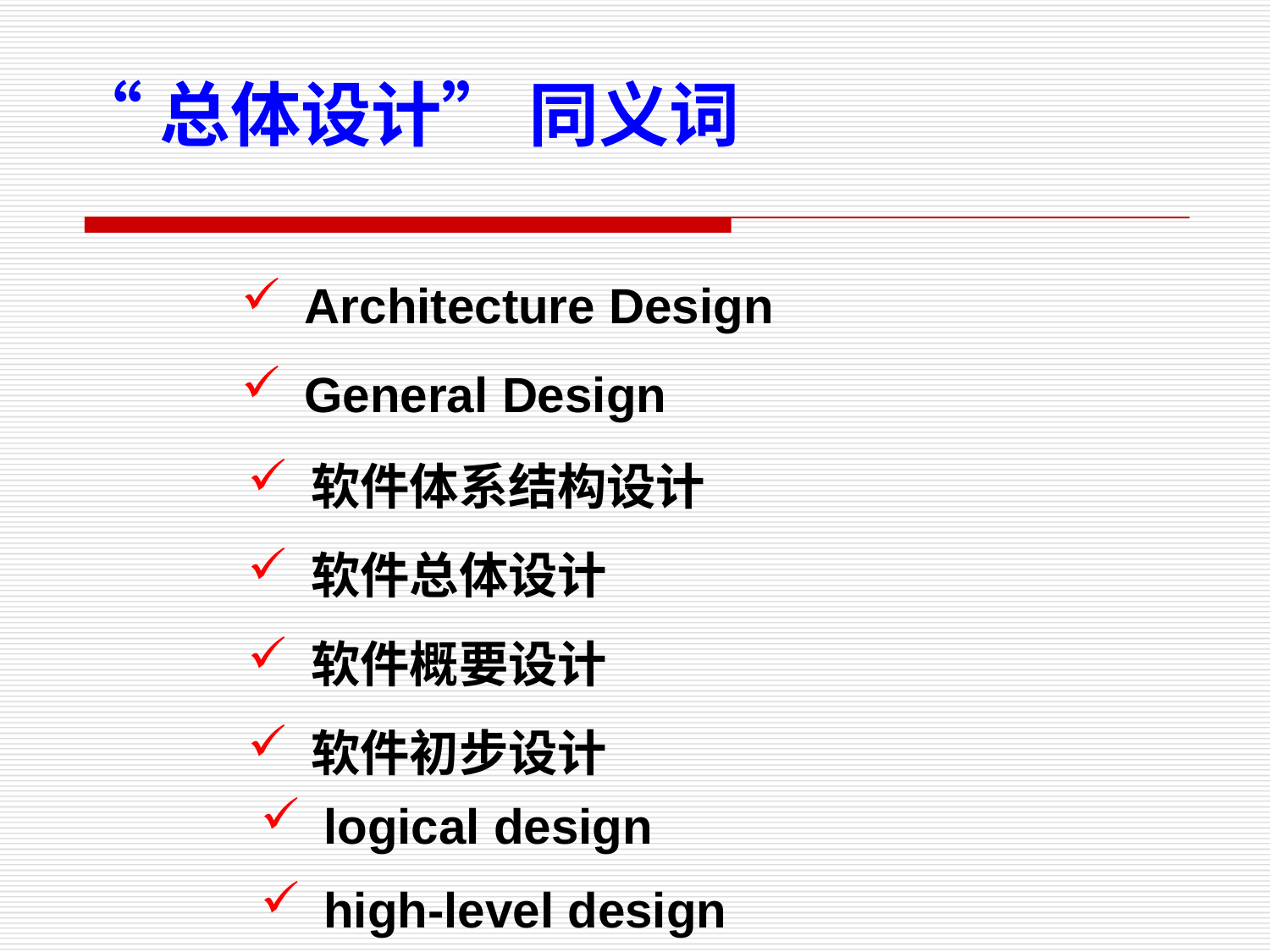

“总体设计” 同义词
Architecture Design
General Design
软件体系结构设计
软件总体设计
软件概要设计
软件初步设计
logical design
high-level design